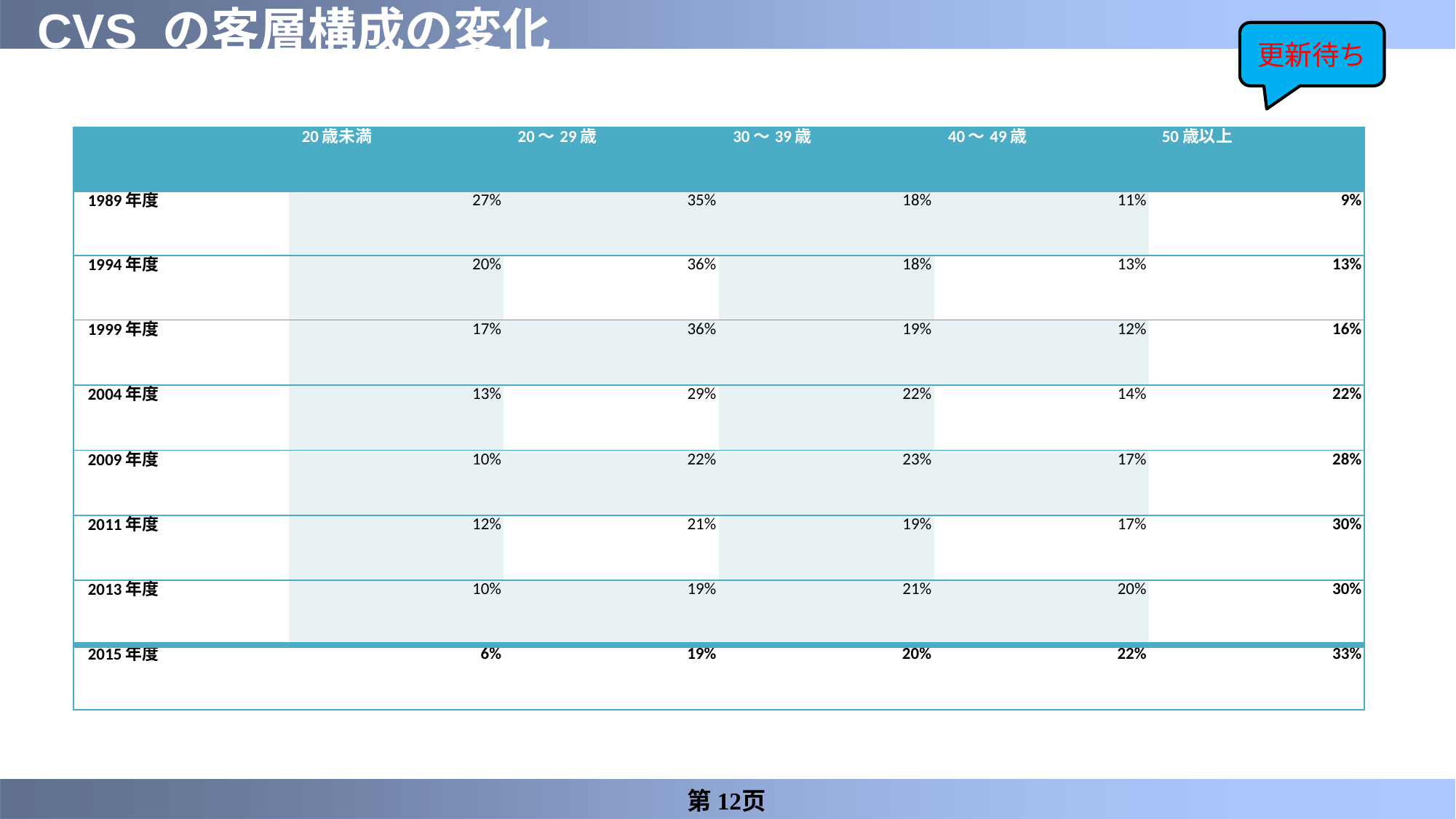

# CVS の客層構成の変化
更新待ち
|  | 20歳未満 | 20～29歳 | 30～39歳 | 40～49歳 | 50歳以上 |
| --- | --- | --- | --- | --- | --- |
| 1989年度 | 27% | 35% | 18% | 11% | 9% |
| 1994年度 | 20% | 36% | 18% | 13% | 13% |
| 1999年度 | 17% | 36% | 19% | 12% | 16% |
| 2004年度 | 13% | 29% | 22% | 14% | 22% |
| 2009年度 | 10% | 22% | 23% | 17% | 28% |
| 2011年度 | 12% | 21% | 19% | 17% | 30% |
| 2013年度 | 10% | 19% | 21% | 20% | 30% |
| 2015年度 | 6% | 19% | 20% | 22% | 33% |
第12页